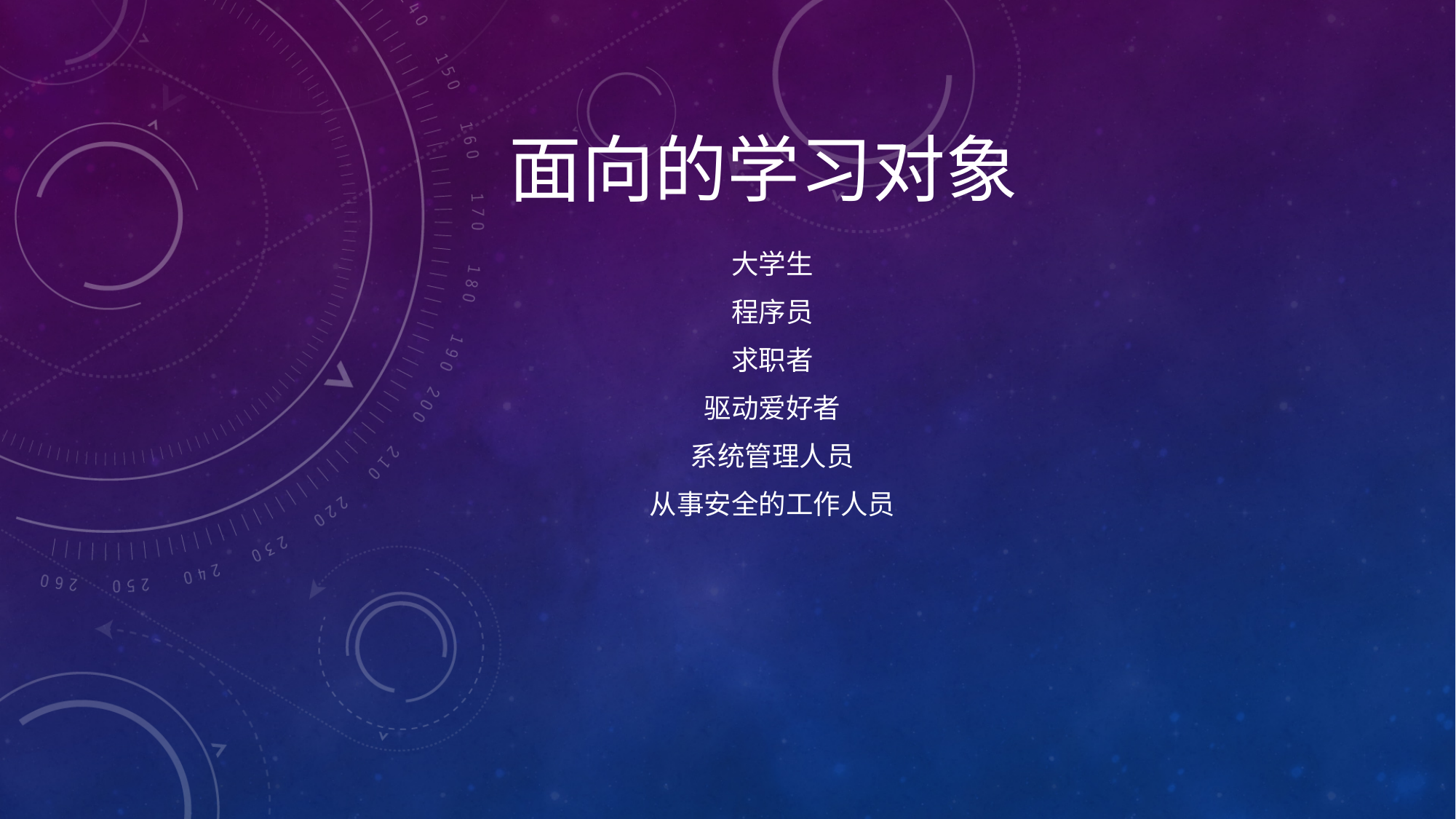

# 面向的学习对象
大学生
程序员
求职者
驱动爱好者
系统管理人员
从事安全的工作人员